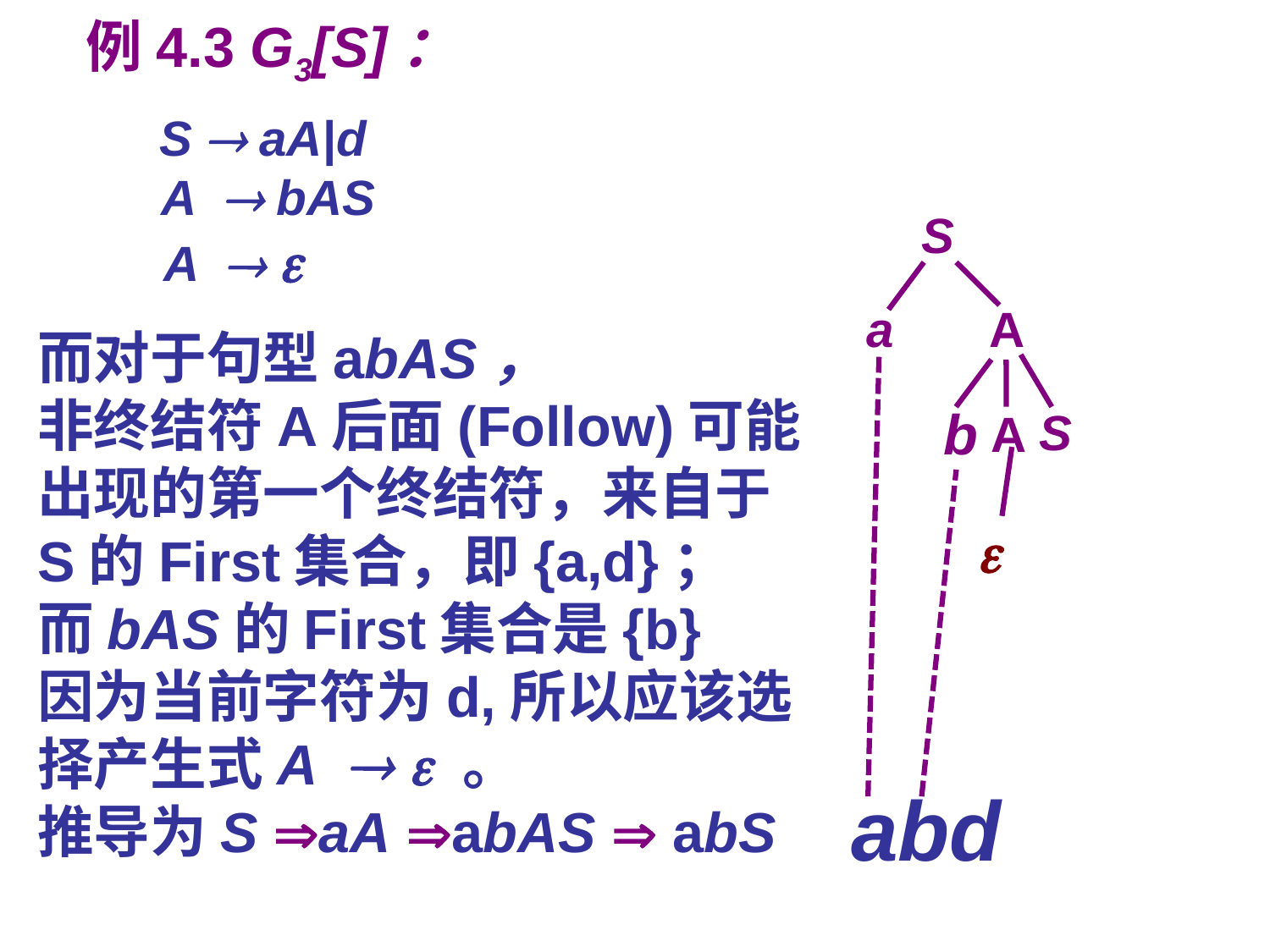

例4.3 G3[S]：

           S → aA|d	         	 	 A  → bAS
	 A  → ε
S

a
A
而对于句型abAS，
非终结符A后面(Follow)可能出现的第一个终结符，来自于S的First集合，即{a,d}；
而bAS的First集合是{b}
因为当前字符为d,所以应该选择产生式A  → ε 。
推导为S ⇒aA ⇒abAS ⇒ abS

b
S
A

ε
abd